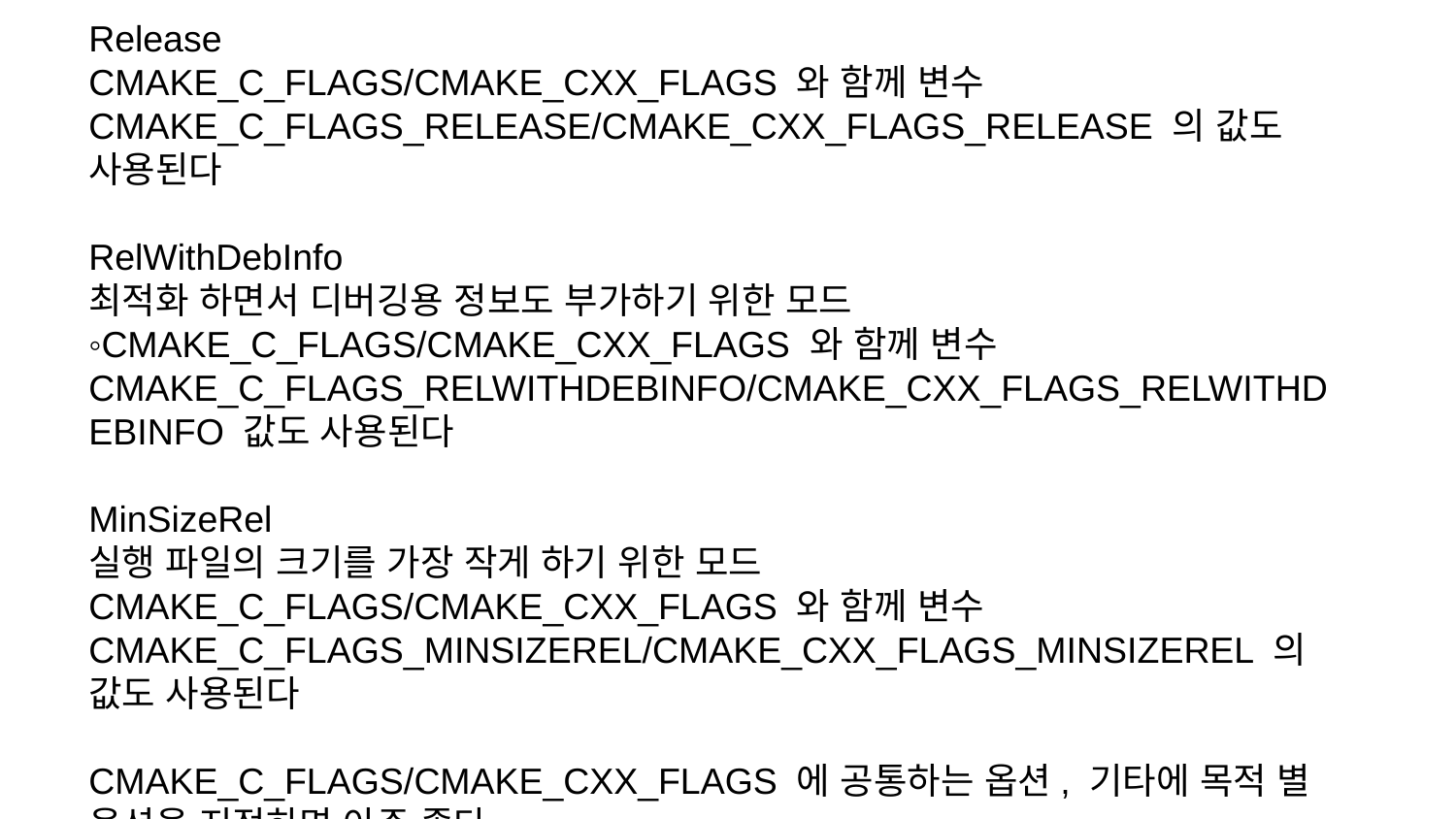

Release
CMAKE_C_FLAGS/CMAKE_CXX_FLAGS 와 함께 변수 CMAKE_C_FLAGS_RELEASE/CMAKE_CXX_FLAGS_RELEASE 의 값도 사용된다

RelWithDebInfo
최적화 하면서 디버깅용 정보도 부가하기 위한 모드
◦CMAKE_C_FLAGS/CMAKE_CXX_FLAGS 와 함께 변수 CMAKE_C_FLAGS_RELWITHDEBINFO/CMAKE_CXX_FLAGS_RELWITHDEBINFO 값도 사용된다

MinSizeRel
실행 파일의 크기를 가장 작게 하기 위한 모드
CMAKE_C_FLAGS/CMAKE_CXX_FLAGS 와 함께 변수 CMAKE_C_FLAGS_MINSIZEREL/CMAKE_CXX_FLAGS_MINSIZEREL 의 값도 사용된다

CMAKE_C_FLAGS/CMAKE_CXX_FLAGS 에 공통하는 옵션, 기타에 목적 별 옵션을 지정하면 아주 좋다.